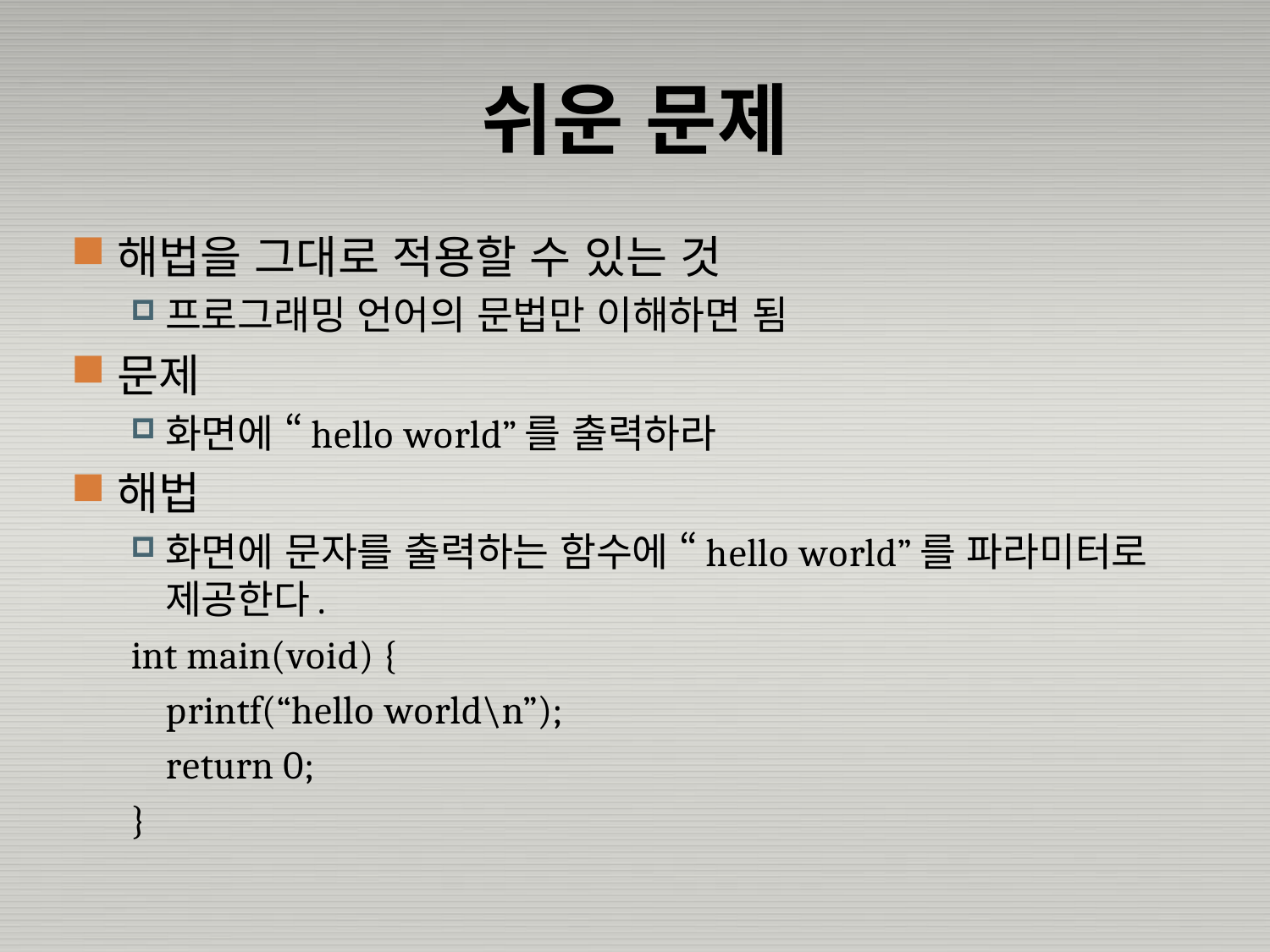

# 쉬운 문제
해법을 그대로 적용할 수 있는 것
프로그래밍 언어의 문법만 이해하면 됨
문제
화면에 “hello world”를 출력하라
해법
화면에 문자를 출력하는 함수에 “hello world”를 파라미터로 제공한다.
int main(void) {
	printf(“hello world\n”);
	return 0;
}